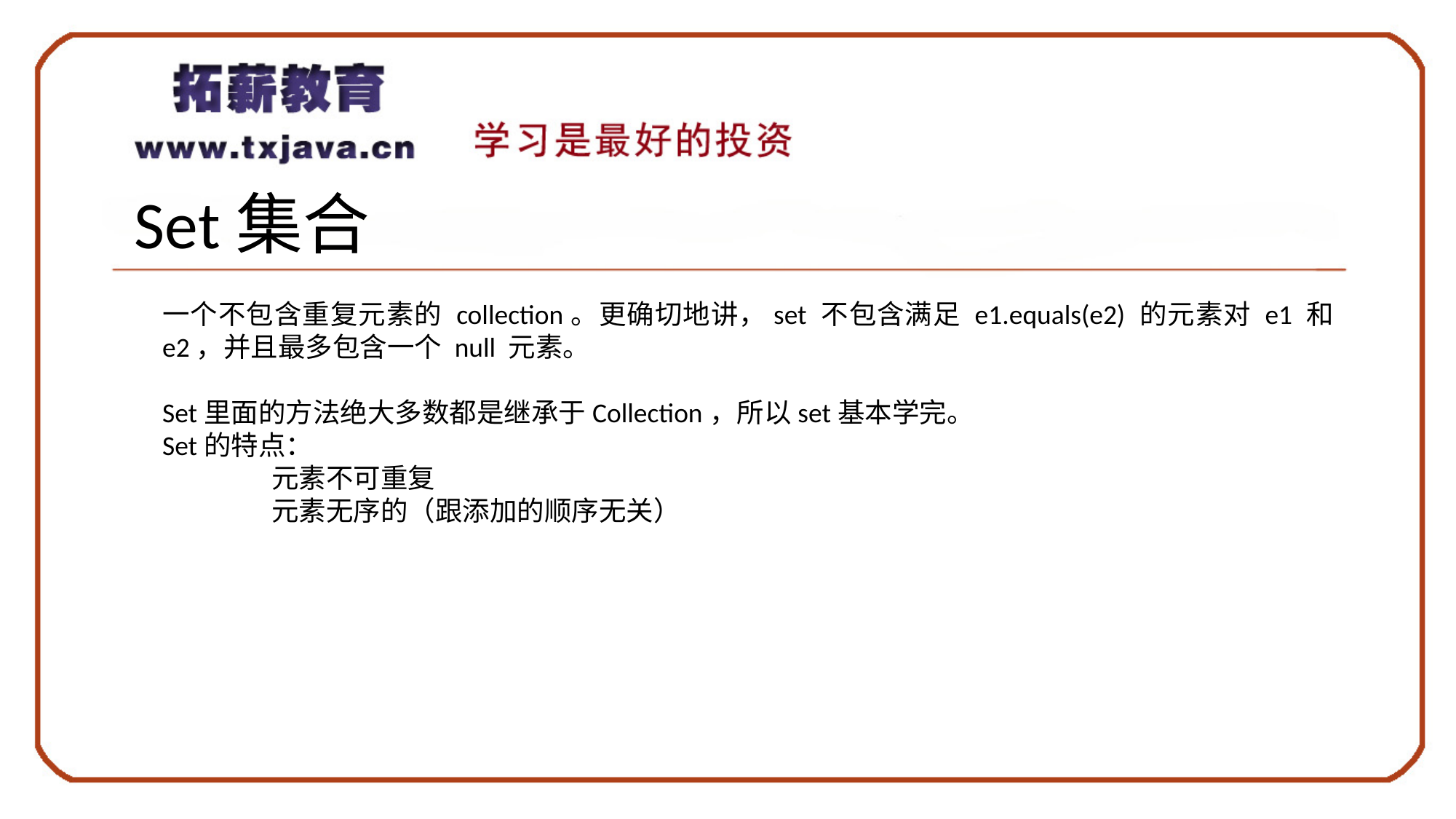

# Set集合
一个不包含重复元素的 collection。更确切地讲，set 不包含满足 e1.equals(e2) 的元素对 e1 和 e2，并且最多包含一个 null 元素。

Set里面的方法绝大多数都是继承于Collection，所以set基本学完。
Set的特点：
	元素不可重复
	元素无序的（跟添加的顺序无关）